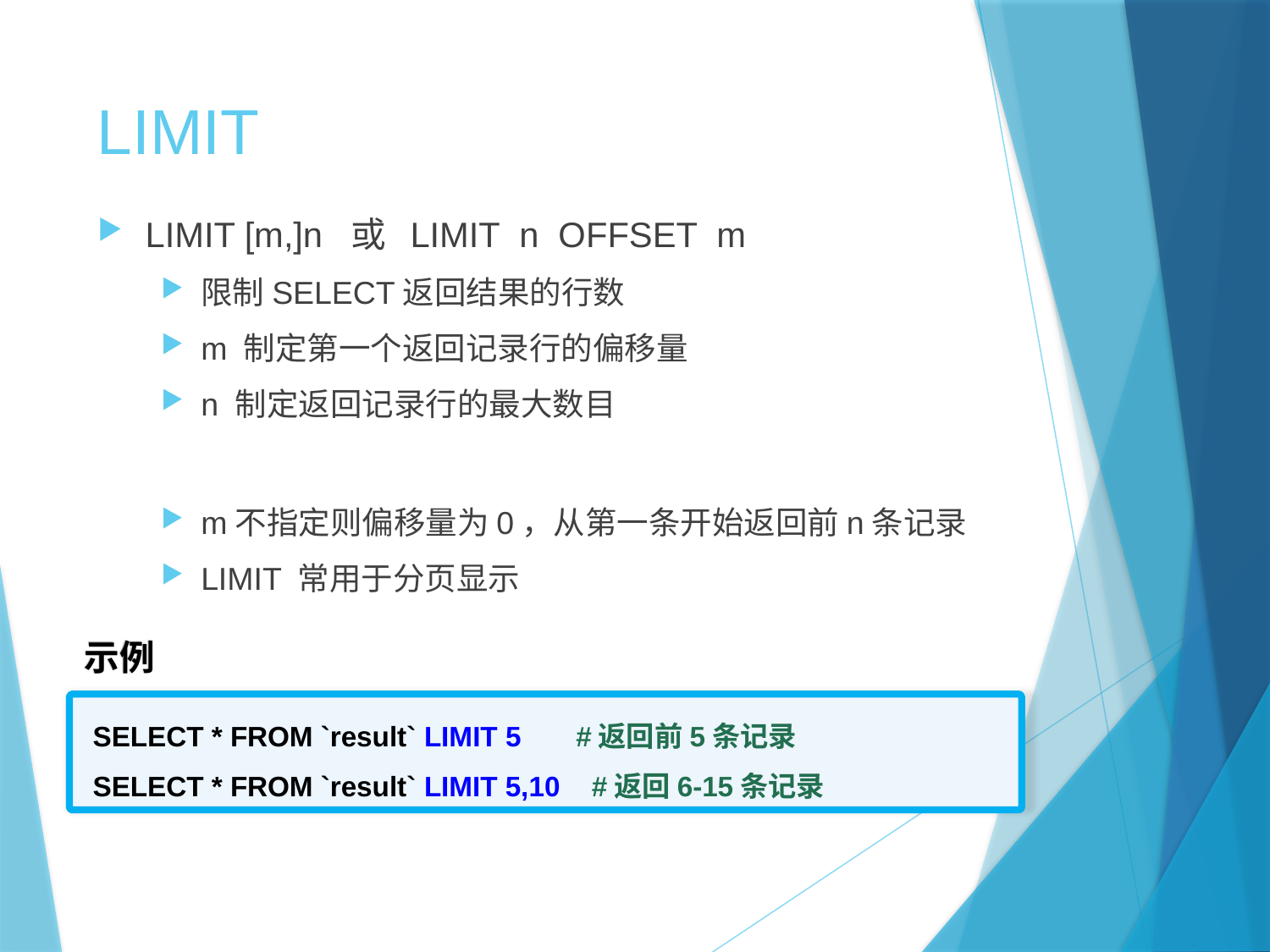

# LIMIT
LIMIT [m,]n  或  LIMIT  n  OFFSET  m
限制SELECT返回结果的行数
m 制定第一个返回记录行的偏移量
n 制定返回记录行的最大数目

m不指定则偏移量为0，从第一条开始返回前n条记录
LIMIT 常用于分页显示

示例
SELECT * FROM `result` LIMIT 5       #返回前5条记录
SELECT * FROM `result` LIMIT 5,10    #返回6-15条记录